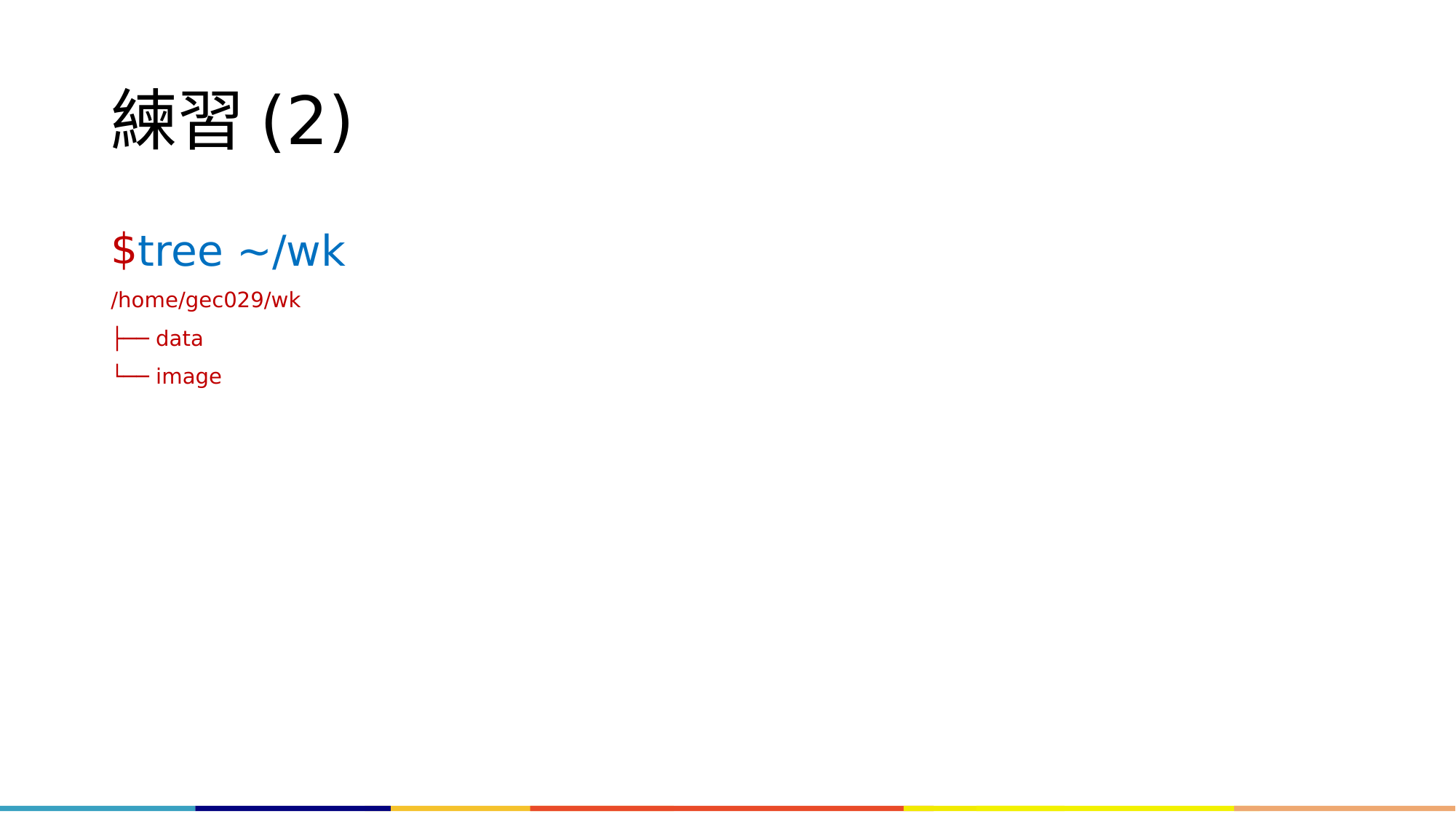

# 練習(2)
tree ~/wk
/home/gec029/wk
├── data
└── image